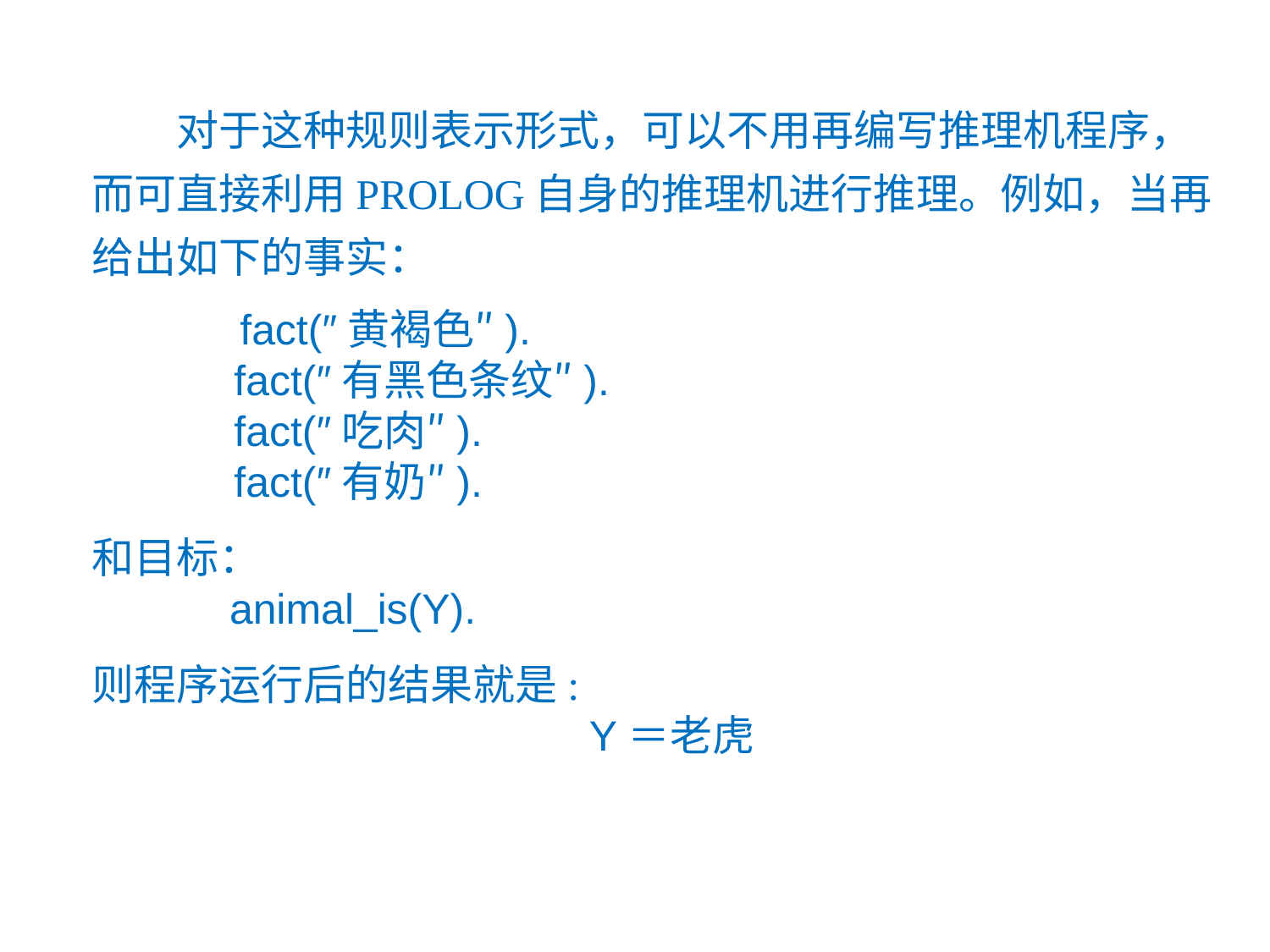

对于这种规则表示形式，可以不用再编写推理机程序，而可直接利用PROLOG自身的推理机进行推理。例如，当再给出如下的事实：
              fact(″黄褐色″).
            fact(″有黑色条纹″).
            fact(″吃肉″).
            fact(″有奶″).
和目标：
             animal_is(Y).
则程序运行后的结果就是:
                                               Y＝老虎